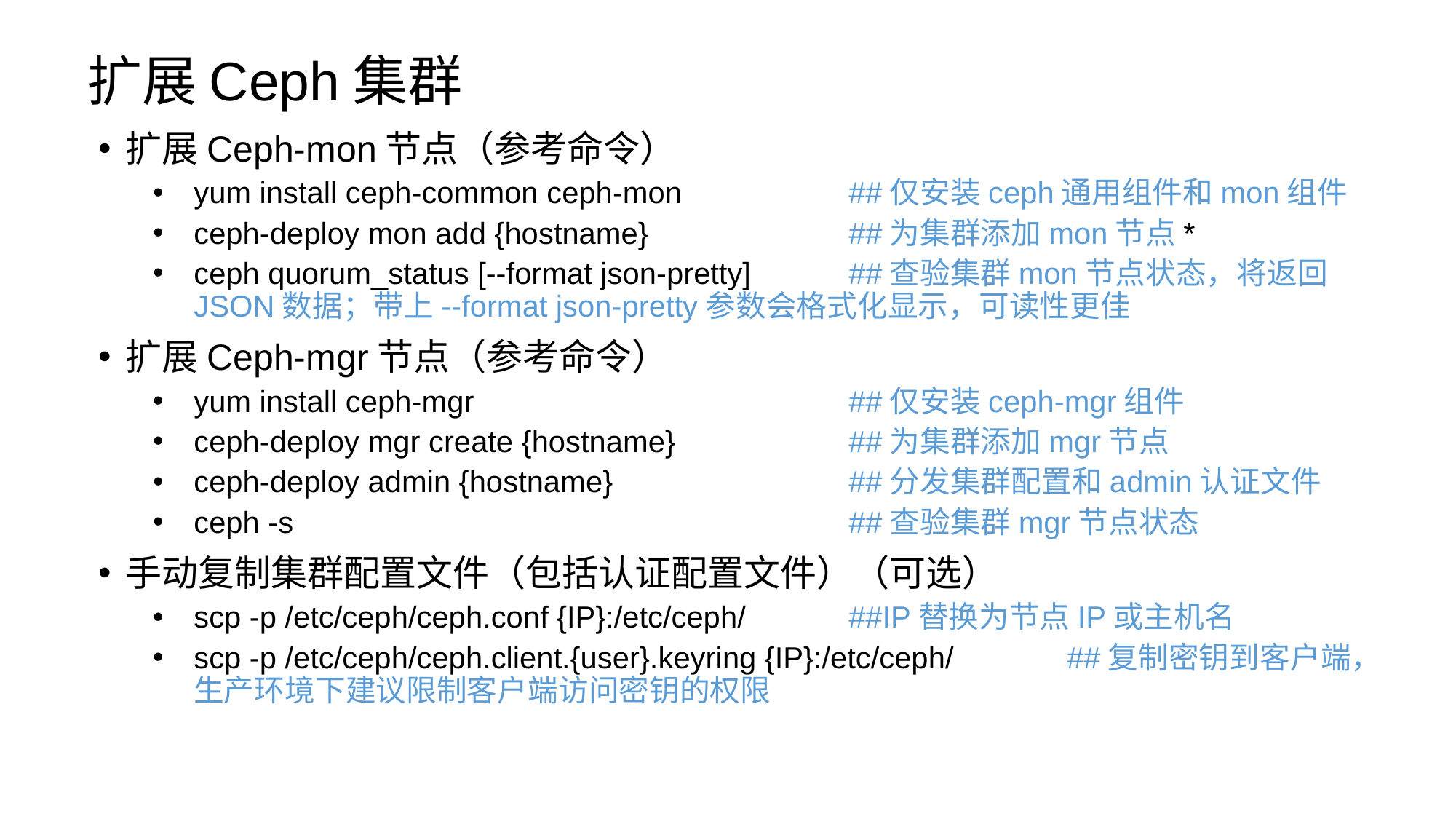

# 扩展Ceph集群
扩展Ceph-mon节点（参考命令）
yum install ceph-common ceph-mon		##仅安装ceph通用组件和mon组件
ceph-deploy mon add {hostname}		##为集群添加mon节点*
ceph quorum_status [--format json-pretty]	##查验集群mon节点状态，将返回JSON数据；带上--format json-pretty参数会格式化显示，可读性更佳
扩展Ceph-mgr节点（参考命令）
yum install ceph-mgr				##仅安装ceph-mgr组件
ceph-deploy mgr create {hostname}		##为集群添加mgr节点
ceph-deploy admin {hostname}			##分发集群配置和admin认证文件
ceph -s						##查验集群mgr节点状态
手动复制集群配置文件（包括认证配置文件）（可选）
scp -p /etc/ceph/ceph.conf {IP}:/etc/ceph/	##IP替换为节点IP或主机名
scp -p /etc/ceph/ceph.client.{user}.keyring {IP}:/etc/ceph/		##复制密钥到客户端，生产环境下建议限制客户端访问密钥的权限